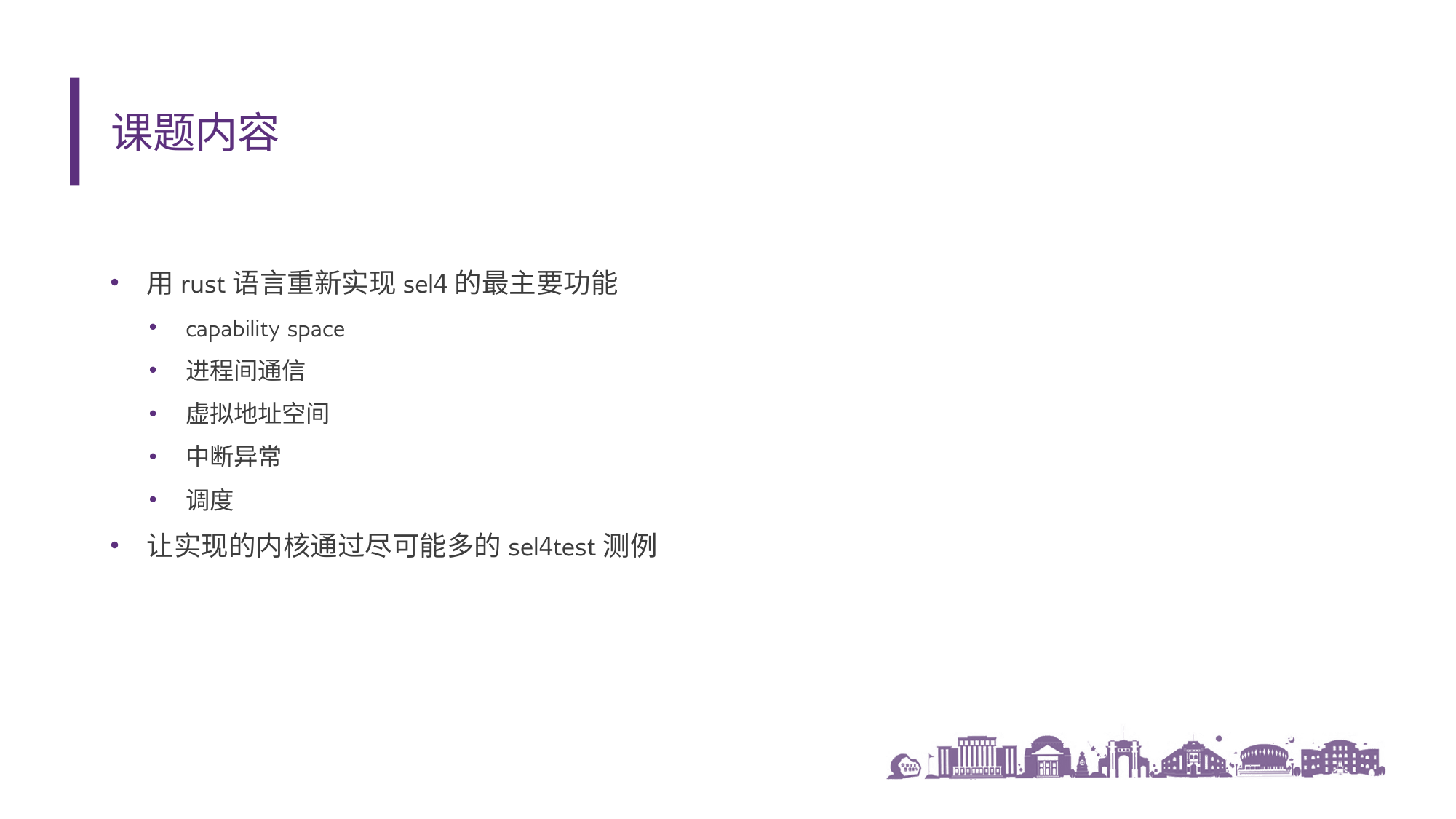

# 课题内容
用rust语言重新实现sel4的最主要功能
capability space
进程间通信
虚拟地址空间
中断异常
调度
让实现的内核通过尽可能多的sel4test测例